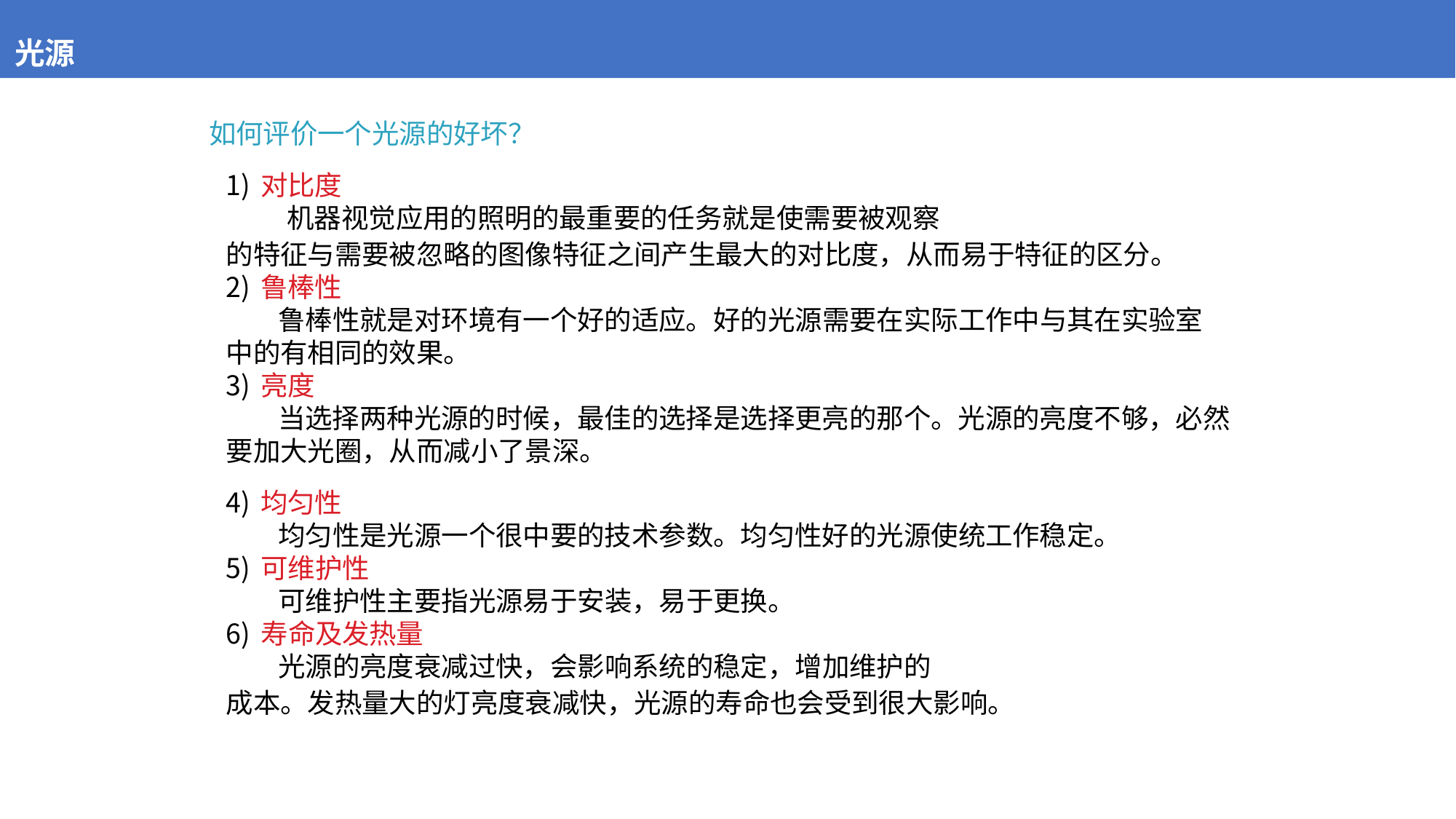

# 光源
如何评价一个光源的好坏？
对比度
机器视觉应用的照明的最重要的任务就是使需要被观察
的特征与需要被忽略的图像特征之间产生最大的对比度，从而易于特征的区分。
鲁棒性
鲁棒性就是对环境有一个好的适应。好的光源需要在实际工作中与其在实验室中的有相同的效果。
亮度
当选择两种光源的时候，最佳的选择是选择更亮的那个。光源的亮度不够，必然要加大光圈，从而减小了景深。
均匀性
均匀性是光源一个很中要的技术参数。均匀性好的光源使统工作稳定。
可维护性
可维护性主要指光源易于安装，易于更换。
寿命及发热量
光源的亮度衰减过快，会影响系统的稳定，增加维护的
成本。发热量大的灯亮度衰减快，光源的寿命也会受到很大影响。